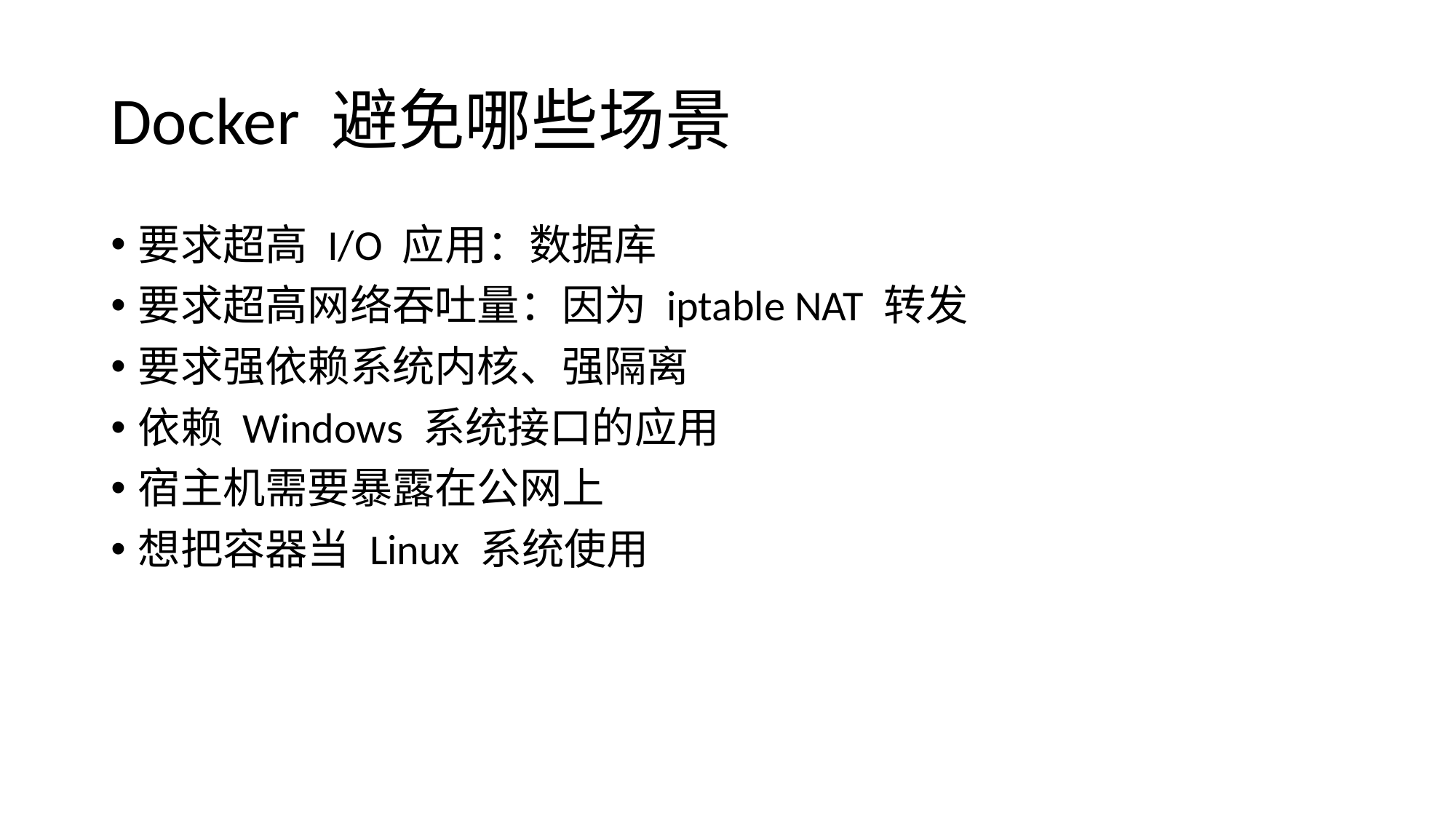

# Docker 避免哪些场景
要求超高 I/O 应用：数据库
要求超高网络吞吐量：因为 iptable NAT 转发
要求强依赖系统内核、强隔离
依赖 Windows 系统接口的应用
宿主机需要暴露在公网上
想把容器当 Linux 系统使用